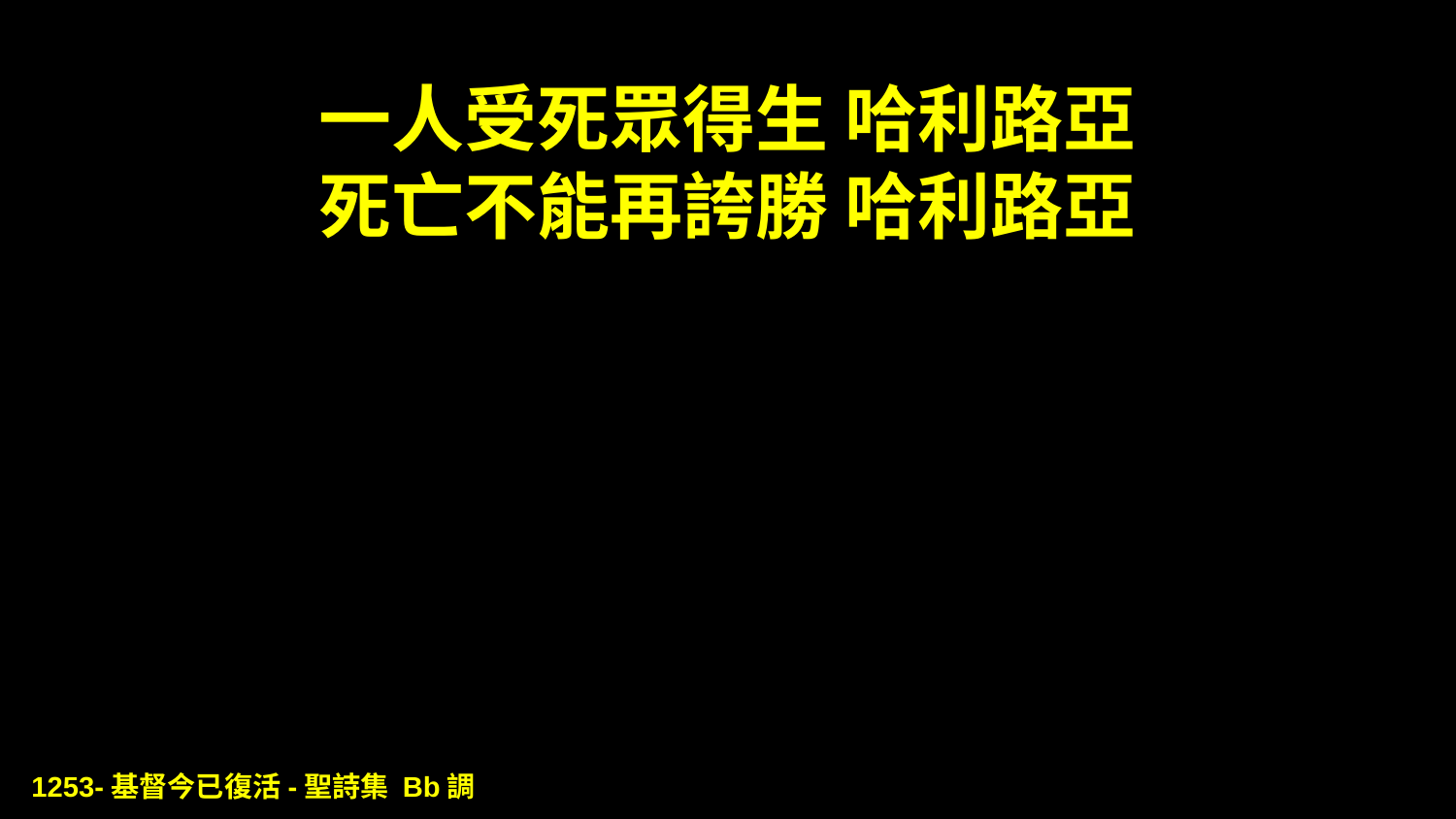

# 一人受死眾得生 哈利路亞 死亡不能再誇勝 哈利路亞
1253-基督今已復活-聖詩集 Bb調